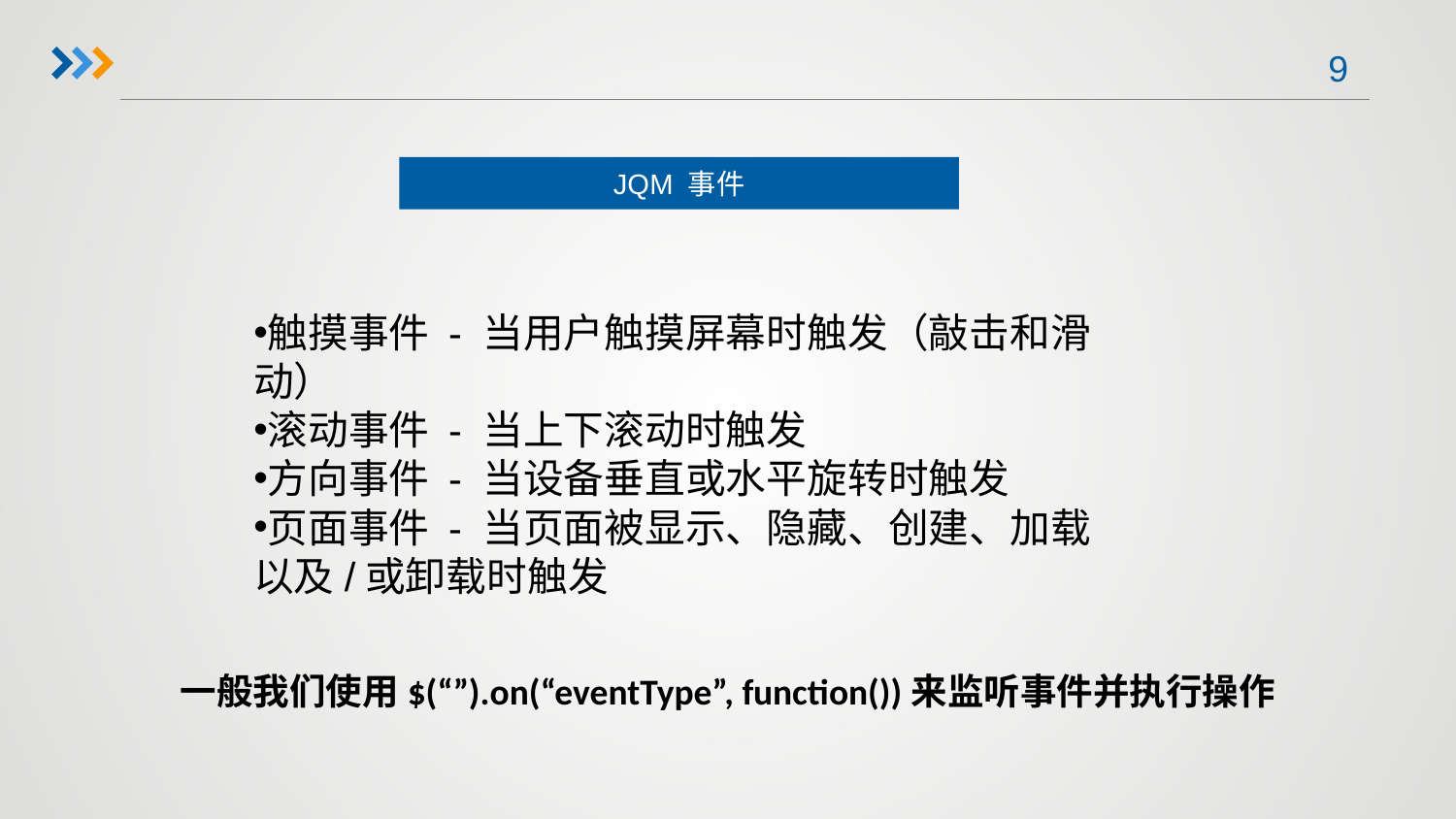

JQM 事件
触摸事件 - 当用户触摸屏幕时触发（敲击和滑动）
滚动事件 - 当上下滚动时触发
方向事件 - 当设备垂直或水平旋转时触发
页面事件 - 当页面被显示、隐藏、创建、加载以及/或卸载时触发
一般我们使用$(“”).on(“eventType”, function())来监听事件并执行操作